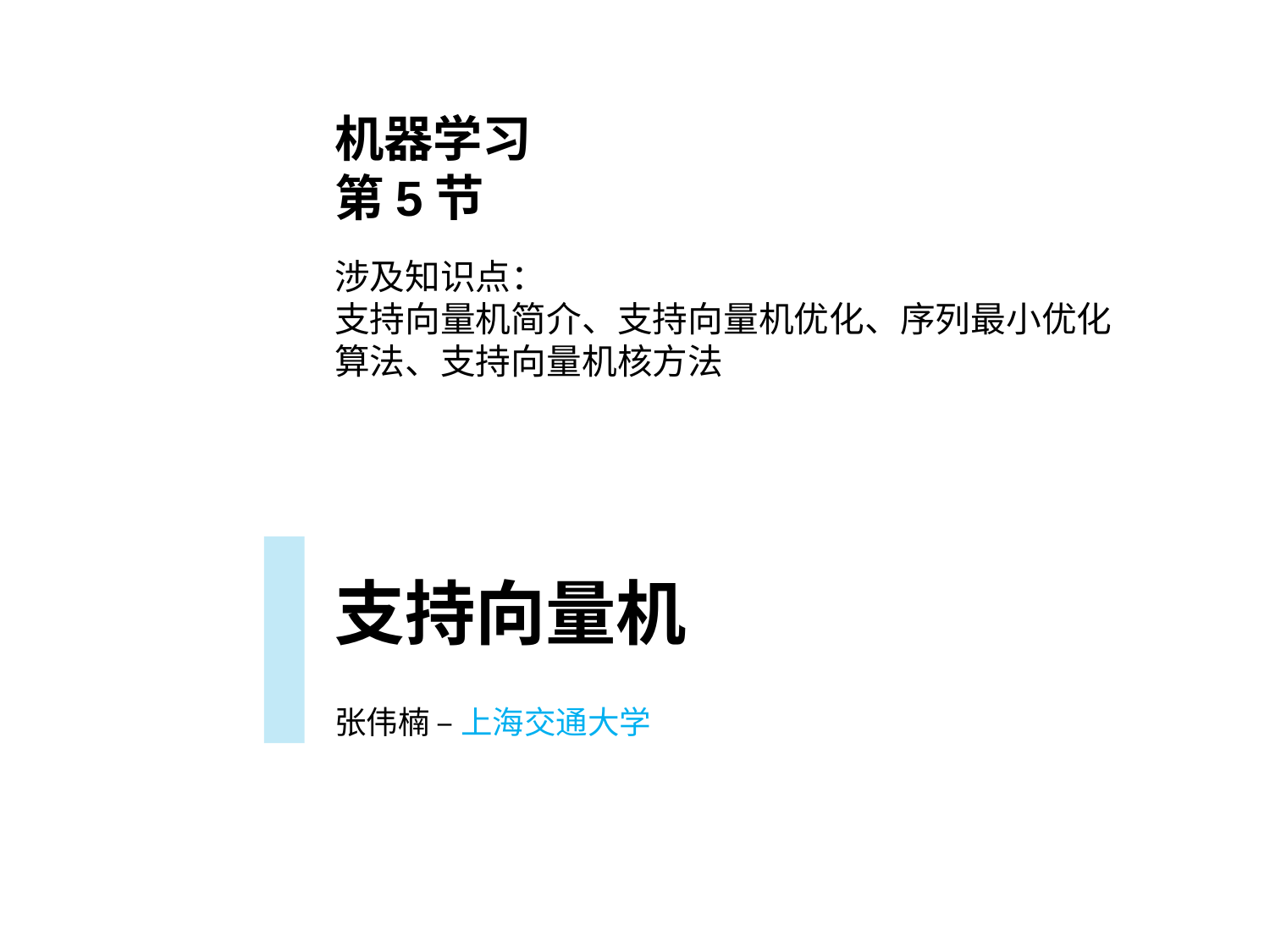

机器学习
第5节

涉及知识点：
支持向量机简介、支持向量机优化、序列最小优化算法、支持向量机核方法
支持向量机
张伟楠 – 上海交通大学